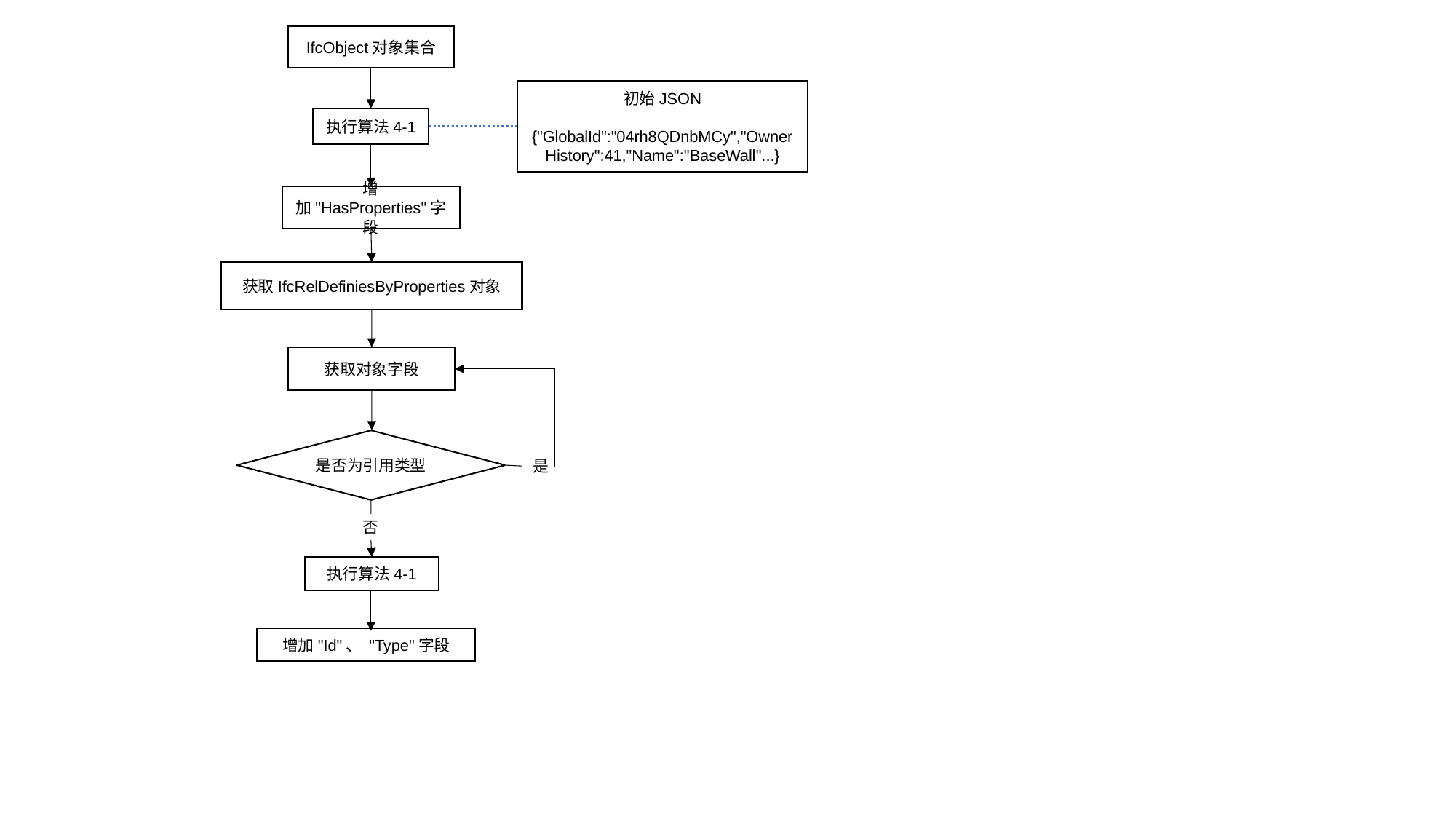

IfcObject对象集合
初始JSON

{"GlobalId":"04rh8QDnbMCy","OwnerHistory":41,"Name":"BaseWall"...}
执行算法4-1
增加"HasProperties"字段
获取IfcRelDefiniesByProperties对象
获取对象字段
是否为引用类型
是
否
执行算法4-1
增加"Id"、 "Type"字段